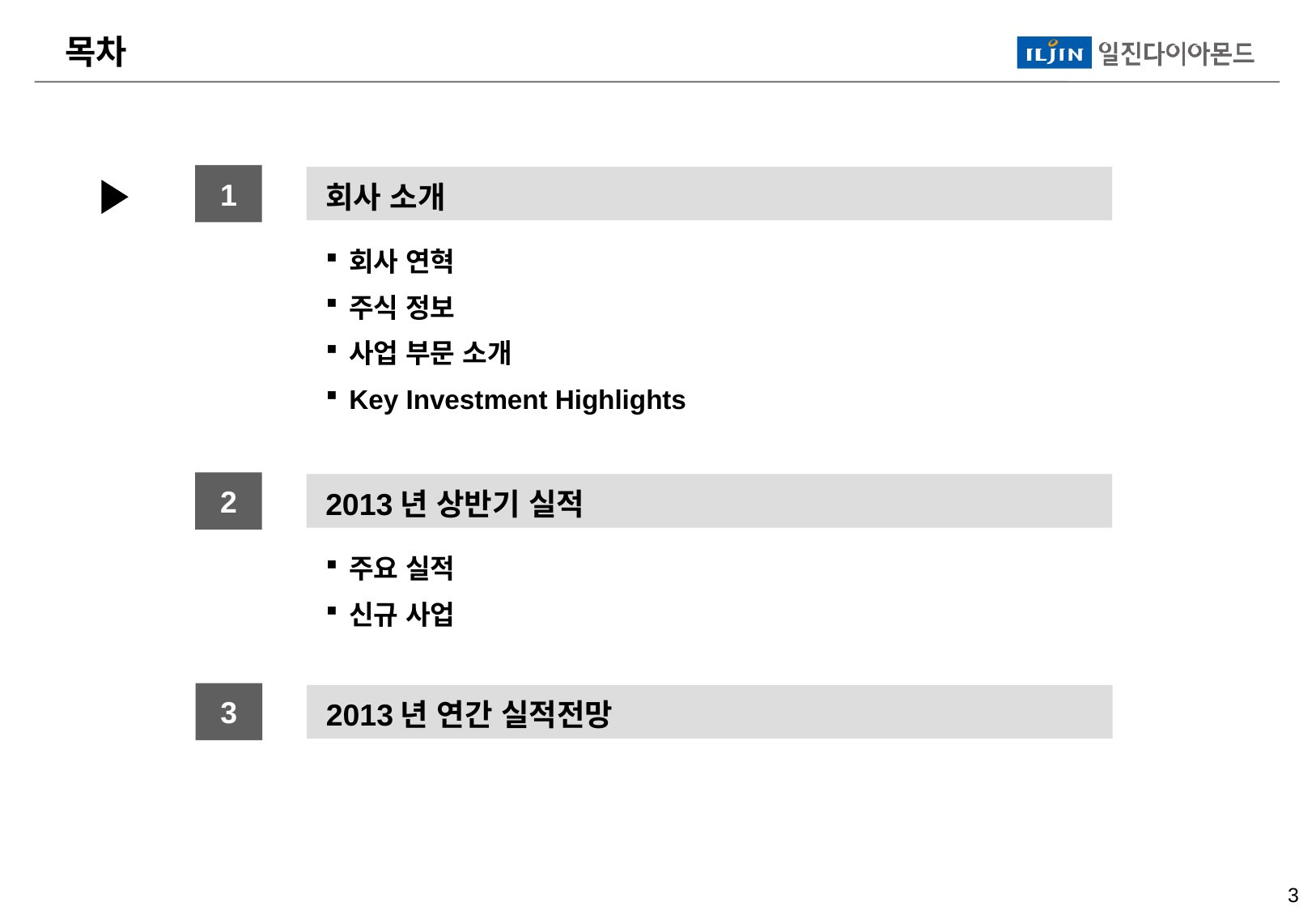

목차
1
회사 소개

회사 연혁
주식 정보
사업 부문 소개
Key Investment Highlights
2
2013년 상반기 실적
주요 실적
신규 사업
3
2013년 연간 실적전망
3